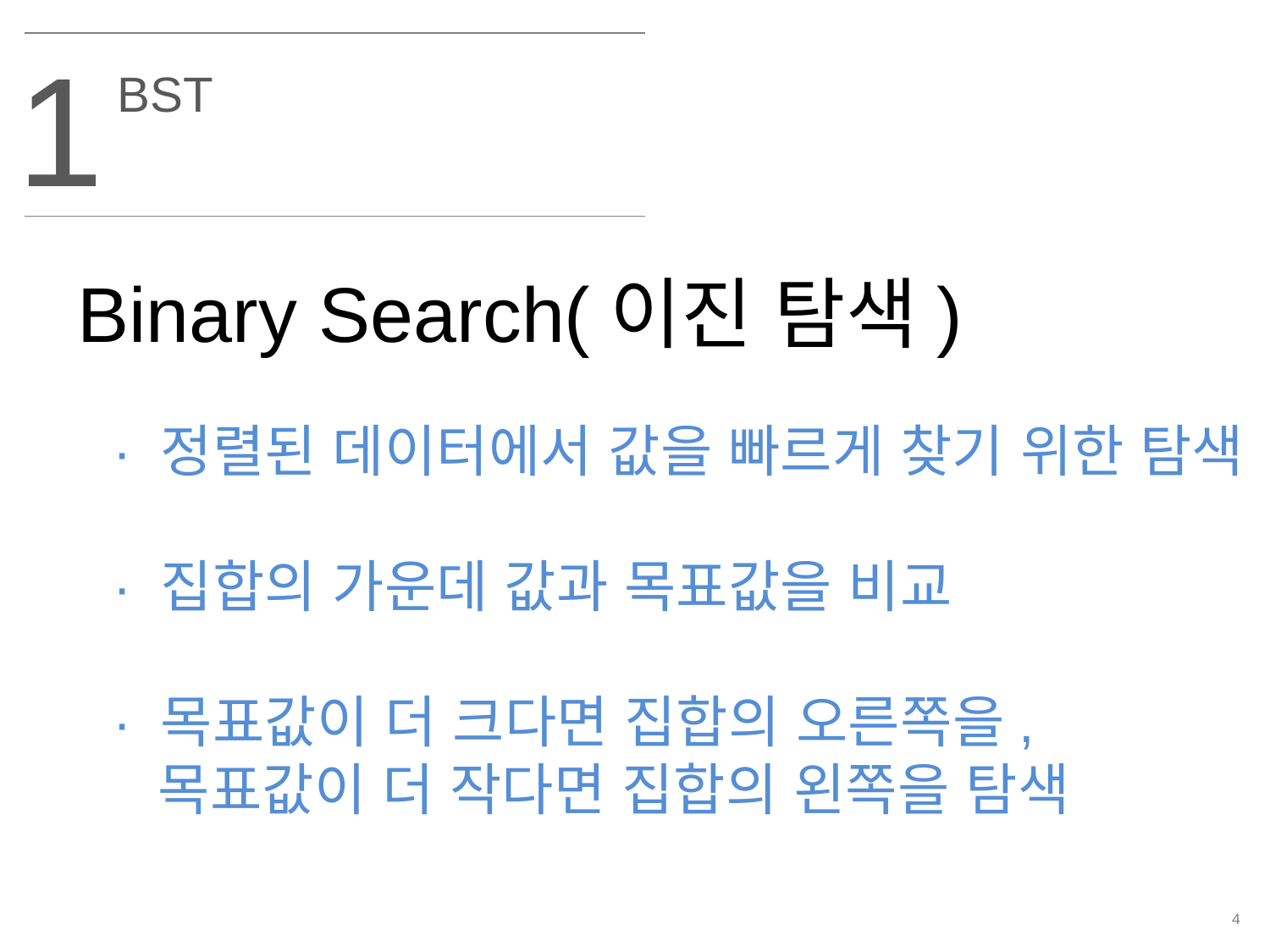

1
BST
Binary Search(이진 탐색)
· 정렬된 데이터에서 값을 빠르게 찾기 위한 탐색

· 집합의 가운데 값과 목표값을 비교

· 목표값이 더 크다면 집합의 오른쪽을,
  목표값이 더 작다면 집합의 왼쪽을 탐색